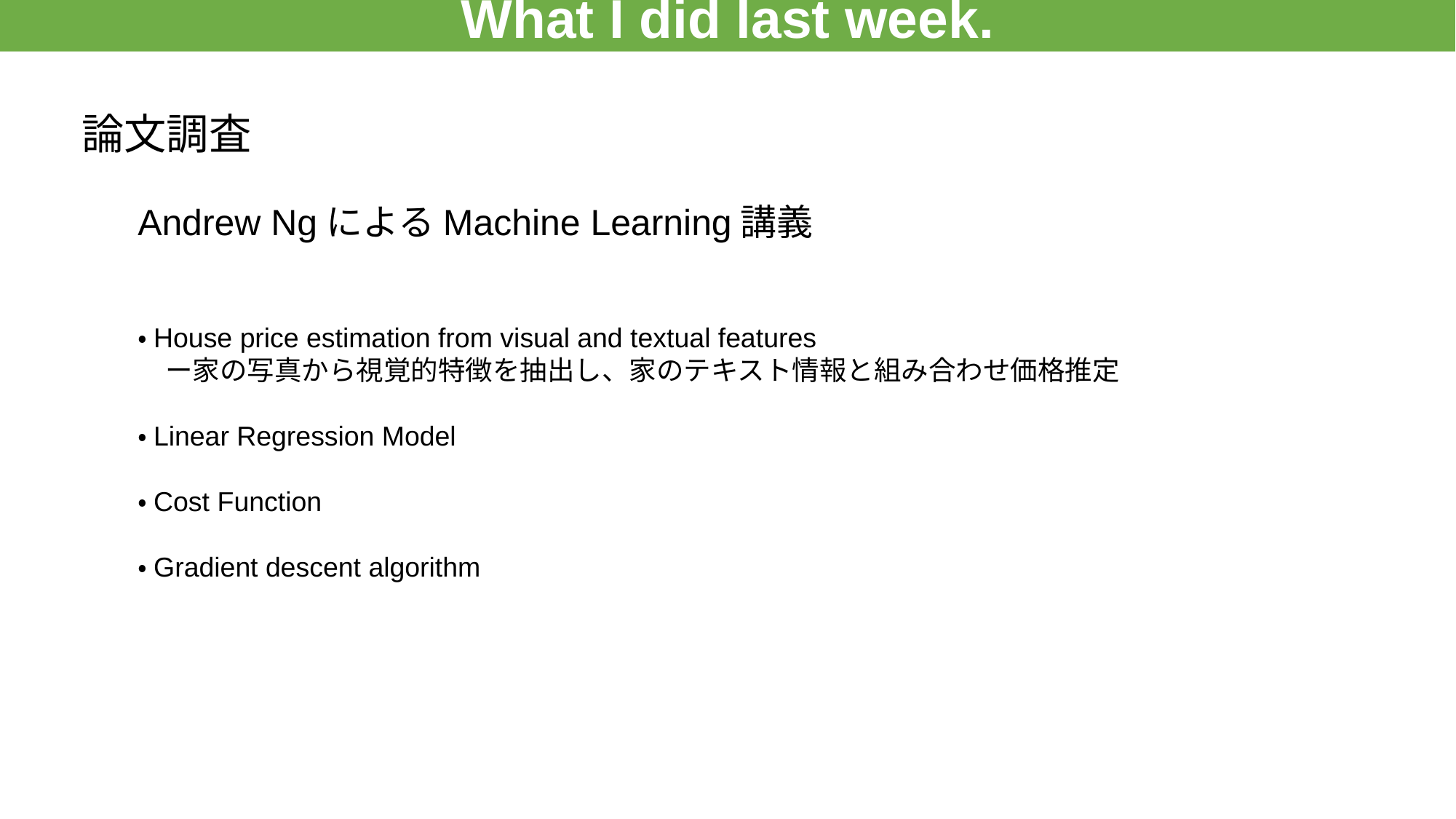

What I did last week.
# 論文調査
Andrew NgによるMachine Learning講義

・House price estimation from visual and textual features
　ー家の写真から視覚的特徴を抽出し、家のテキスト情報と組み合わせ価格推定

・Linear Regression Model

・Cost Function

・Gradient descent algorithm